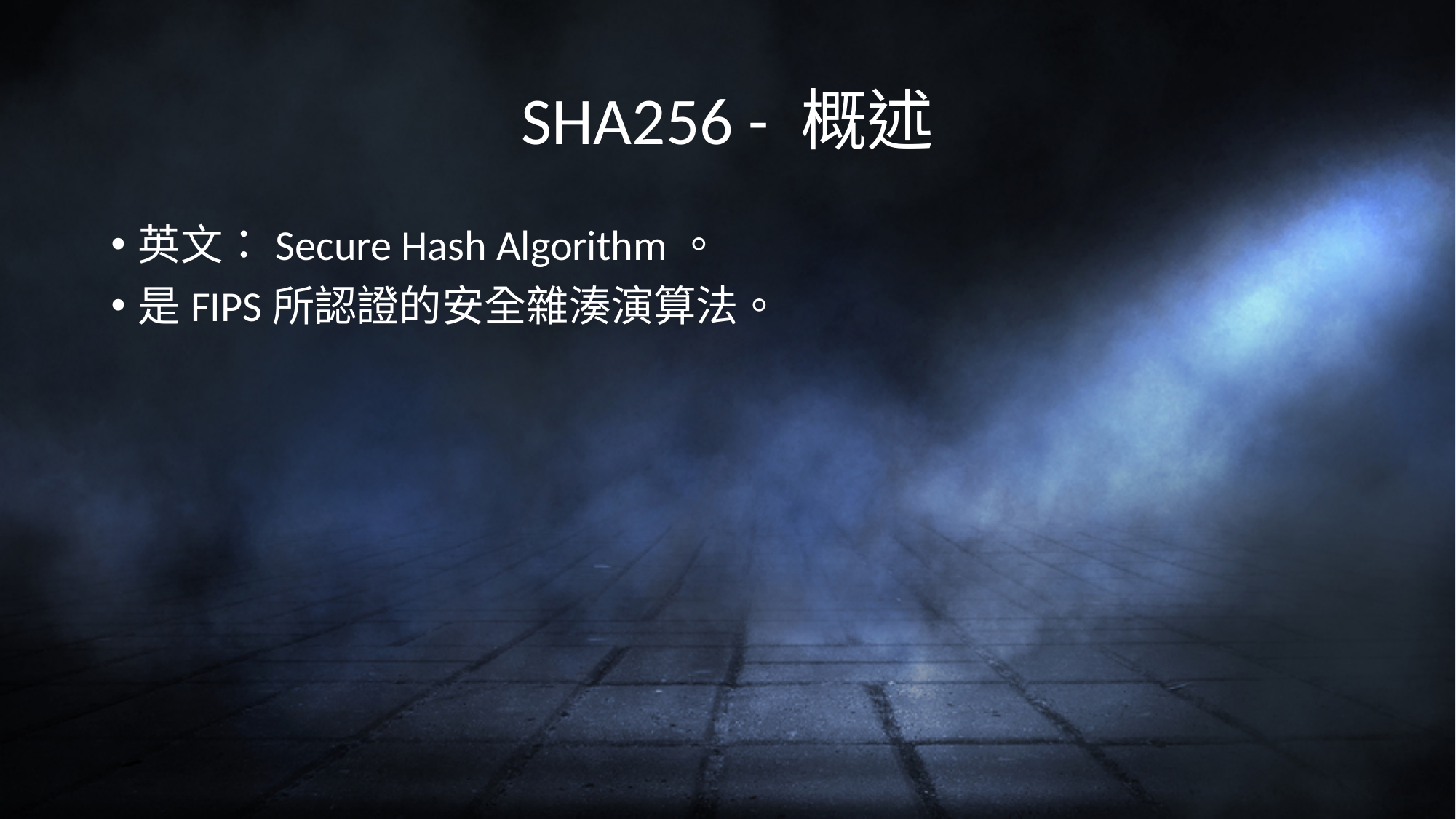

# SHA256 - 概述
英文：Secure Hash Algorithm。
是FIPS所認證的安全雜湊演算法。